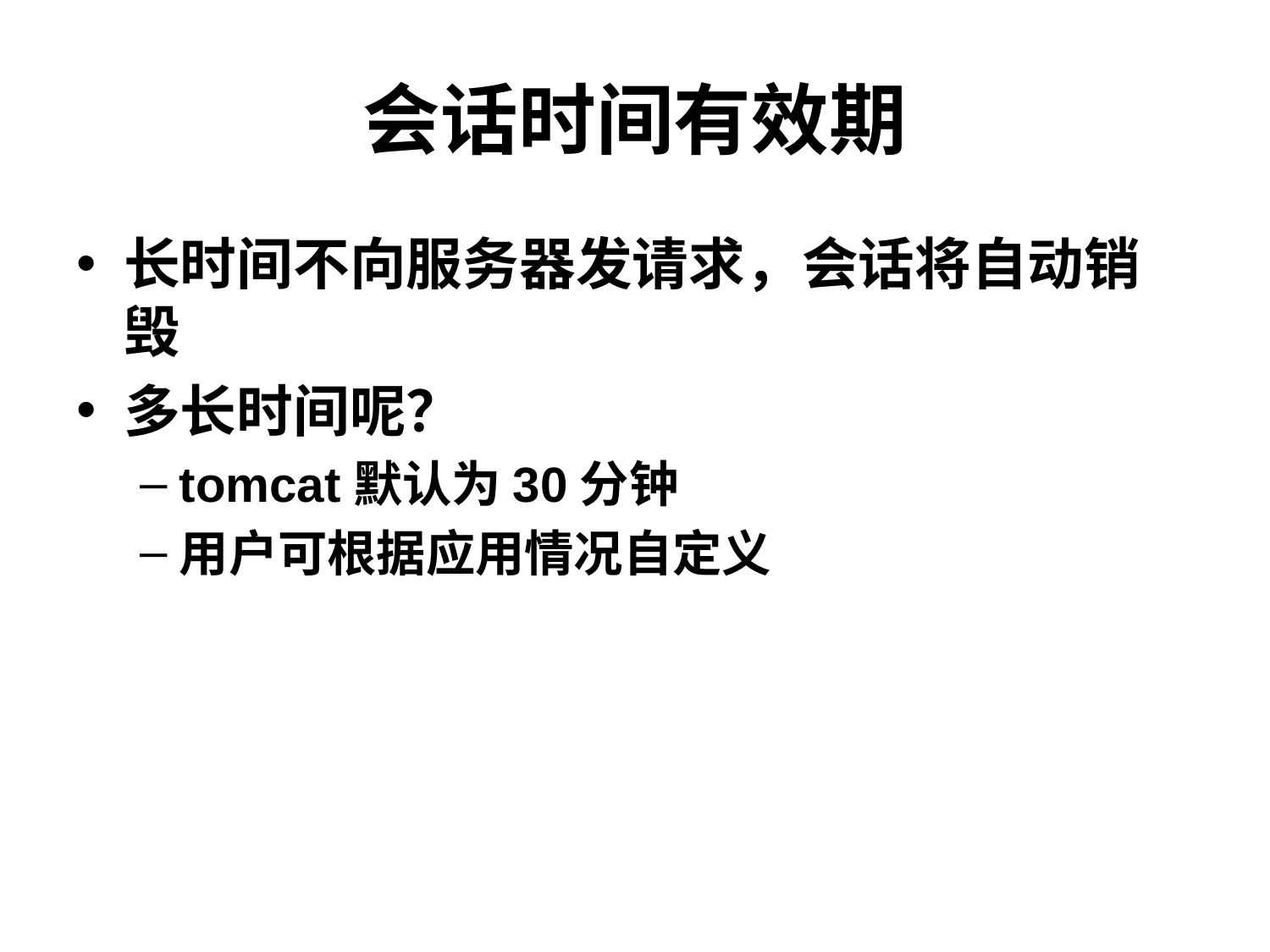

# 会话时间有效期
长时间不向服务器发请求，会话将自动销毁
多长时间呢？
tomcat默认为30分钟
用户可根据应用情况自定义